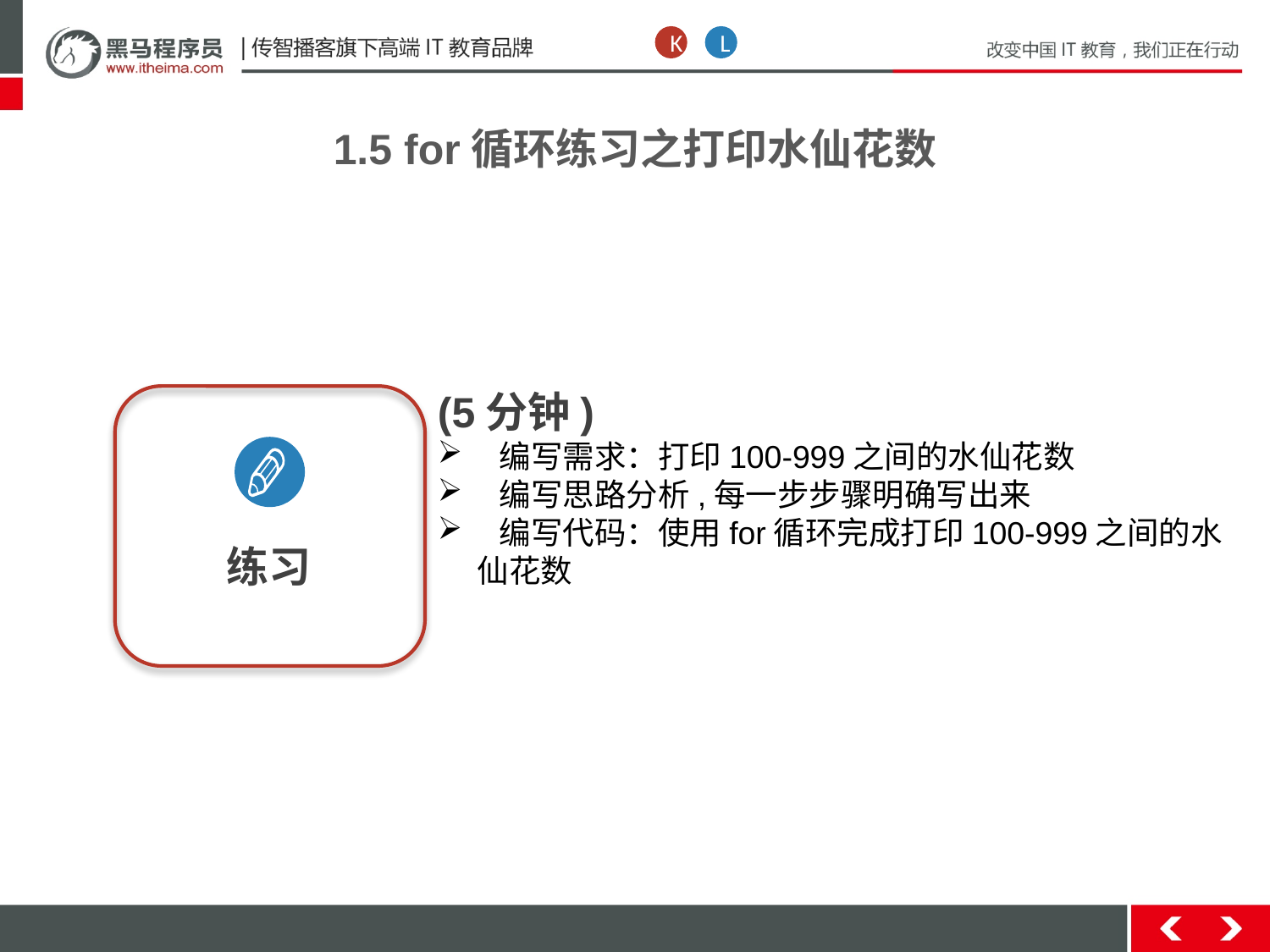

K
L
1.5 for循环练习之打印水仙花数
(5分钟)
  编写需求：打印100-999之间的水仙花数
  编写思路分析,每一步步骤明确写出来
  编写代码：使用for循环完成打印100-999之间的水仙花数

练习